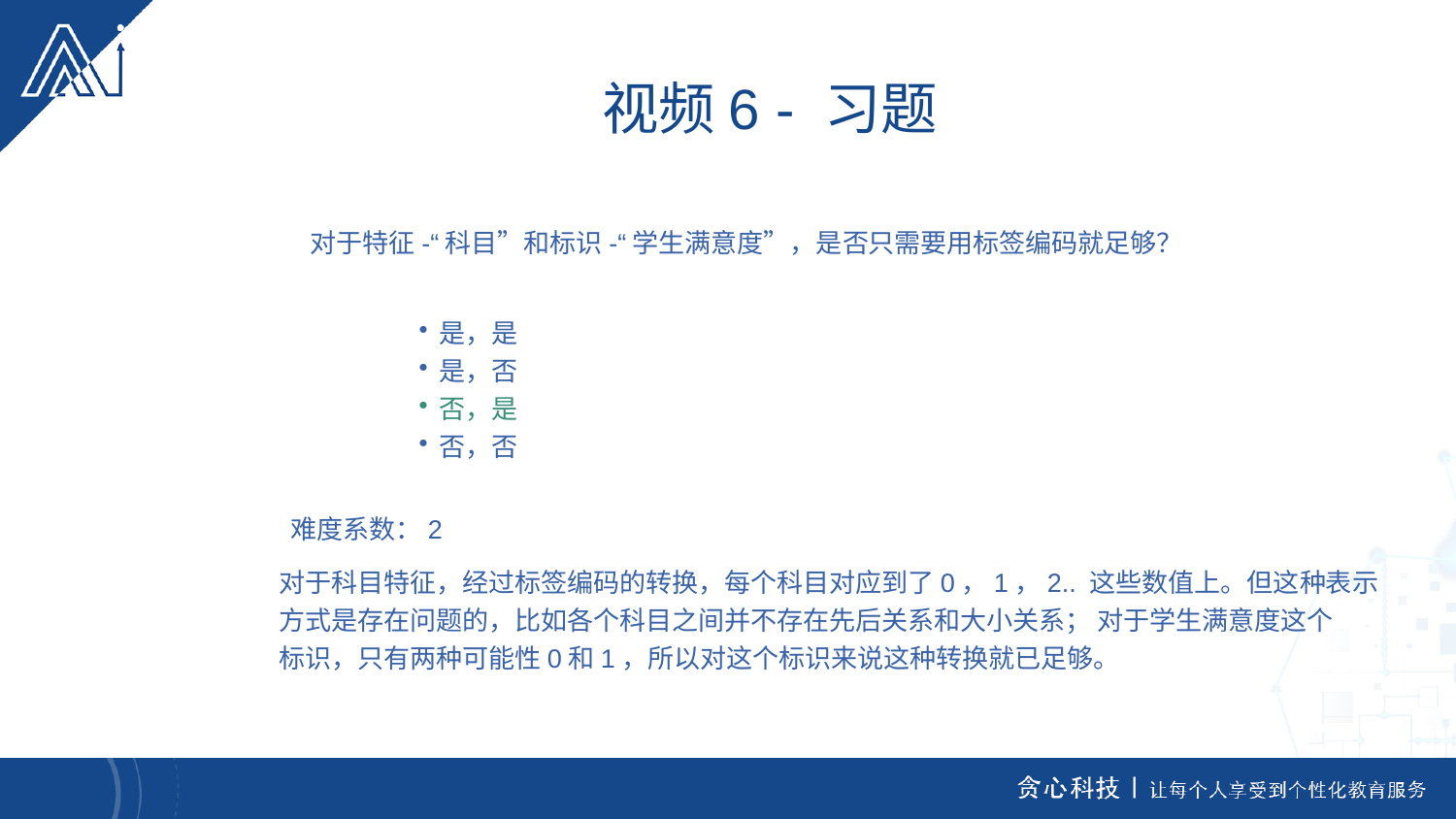

视频6 - 习题
对于特征-“科目”和标识-“学生满意度”，是否只需要用标签编码就足够？

是，是
是，否
否，是
否，否
难度系数：2
对于科目特征，经过标签编码的转换，每个科目对应到了0，1，2.. 这些数值上。但这种表示
方式是存在问题的，比如各个科目之间并不存在先后关系和大小关系； 对于学生满意度这个
标识，只有两种可能性0和1，所以对这个标识来说这种转换就已足够。